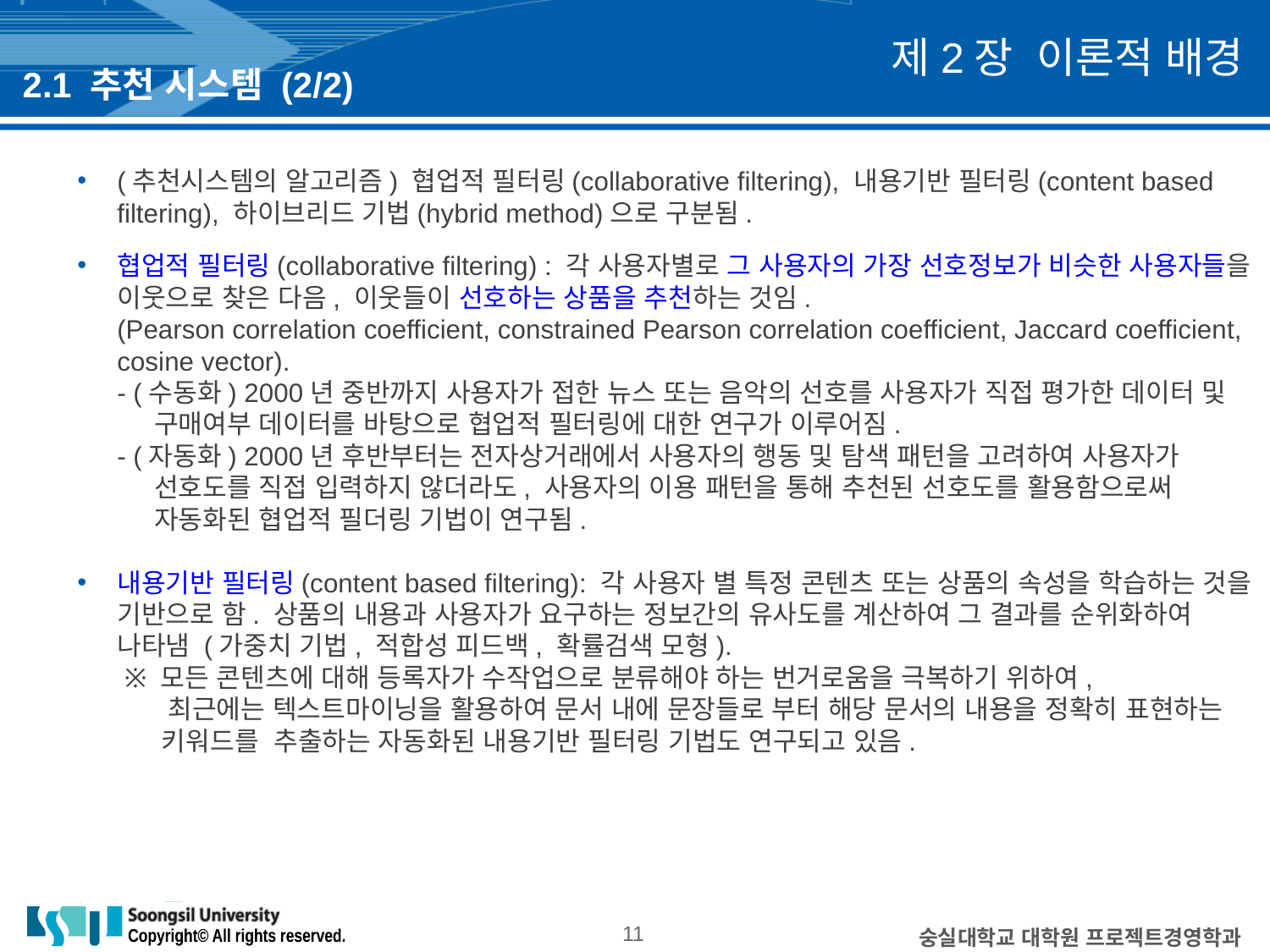

제2장  이론적 배경
2.1 추천 시스템 (2/2)

(추천시스템의 알고리즘) 협업적 필터링(collaborative filtering), 내용기반 필터링(content based filtering), 하이브리드 기법(hybrid method)으로 구분됨.

협업적 필터링(collaborative filtering) : 각 사용자별로 그 사용자의 가장 선호정보가 비슷한 사용자들을 이웃으로 찾은 다음, 이웃들이 선호하는 상품을 추천하는 것임.
(Pearson correlation coefficient, constrained Pearson correlation coefficient, Jaccard coefficient, cosine vector).
- (수동화) 2000년 중반까지 사용자가 접한 뉴스 또는 음악의 선호를 사용자가 직접 평가한 데이터 및
     구매여부 데이터를 바탕으로 협업적 필터링에 대한 연구가 이루어짐.
- (자동화) 2000년 후반부터는 전자상거래에서 사용자의 행동 및 탐색 패턴을 고려하여 사용자가
     선호도를 직접 입력하지 않더라도, 사용자의 이용 패턴을 통해 추천된 선호도를 활용함으로써
     자동화된 협업적 필더링 기법이 연구됨.

내용기반 필터링(content based filtering): 각 사용자 별 특정 콘텐츠 또는 상품의 속성을 학습하는 것을 기반으로 함. 상품의 내용과 사용자가 요구하는 정보간의 유사도를 계산하여 그 결과를 순위화하여 나타냄 (가중치 기법, 적합성 피드백, 확률검색 모형).
 ※ 모든 콘텐츠에 대해 등록자가 수작업으로 분류해야 하는 번거로움을 극복하기 위하여,
      최근에는 텍스트마이닝을 활용하여 문서 내에 문장들로 부터 해당 문서의 내용을 정확히 표현하는
      키워드를  추출하는 자동화된 내용기반 필터링 기법도 연구되고 있음.